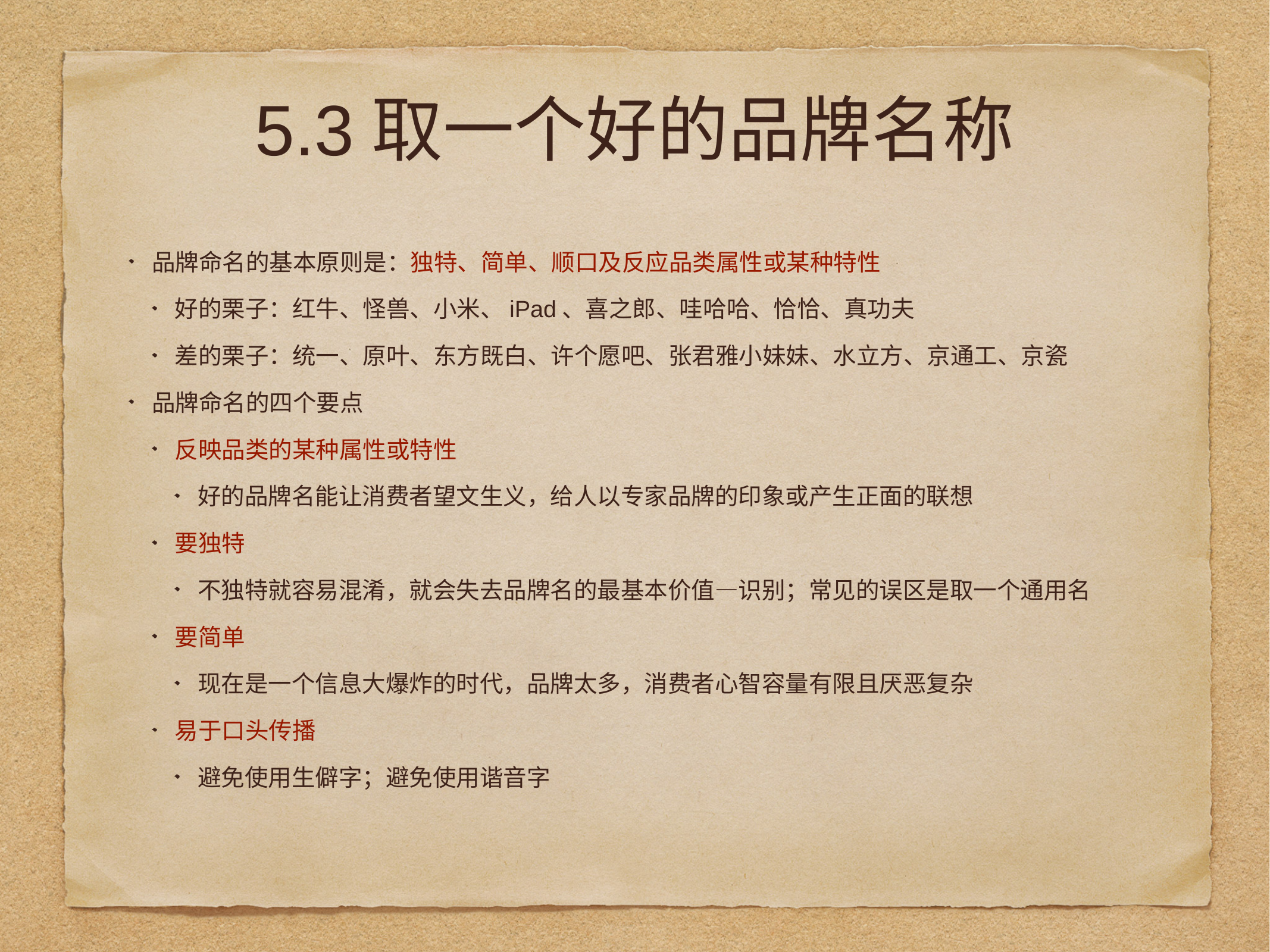

# 5.3取一个好的品牌名称
品牌命名的基本原则是：独特、简单、顺口及反应品类属性或某种特性
好的栗子：红牛、怪兽、小米、iPad、喜之郎、哇哈哈、恰恰、真功夫
差的栗子：统一、原叶、东方既白、许个愿吧、张君雅小妹妹、水立方、京通工、京瓷
品牌命名的四个要点
反映品类的某种属性或特性
好的品牌名能让消费者望文生义，给人以专家品牌的印象或产生正面的联想
要独特
不独特就容易混淆，就会失去品牌名的最基本价值—识别；常见的误区是取一个通用名
要简单
现在是一个信息大爆炸的时代，品牌太多，消费者心智容量有限且厌恶复杂
易于口头传播
避免使用生僻字；避免使用谐音字